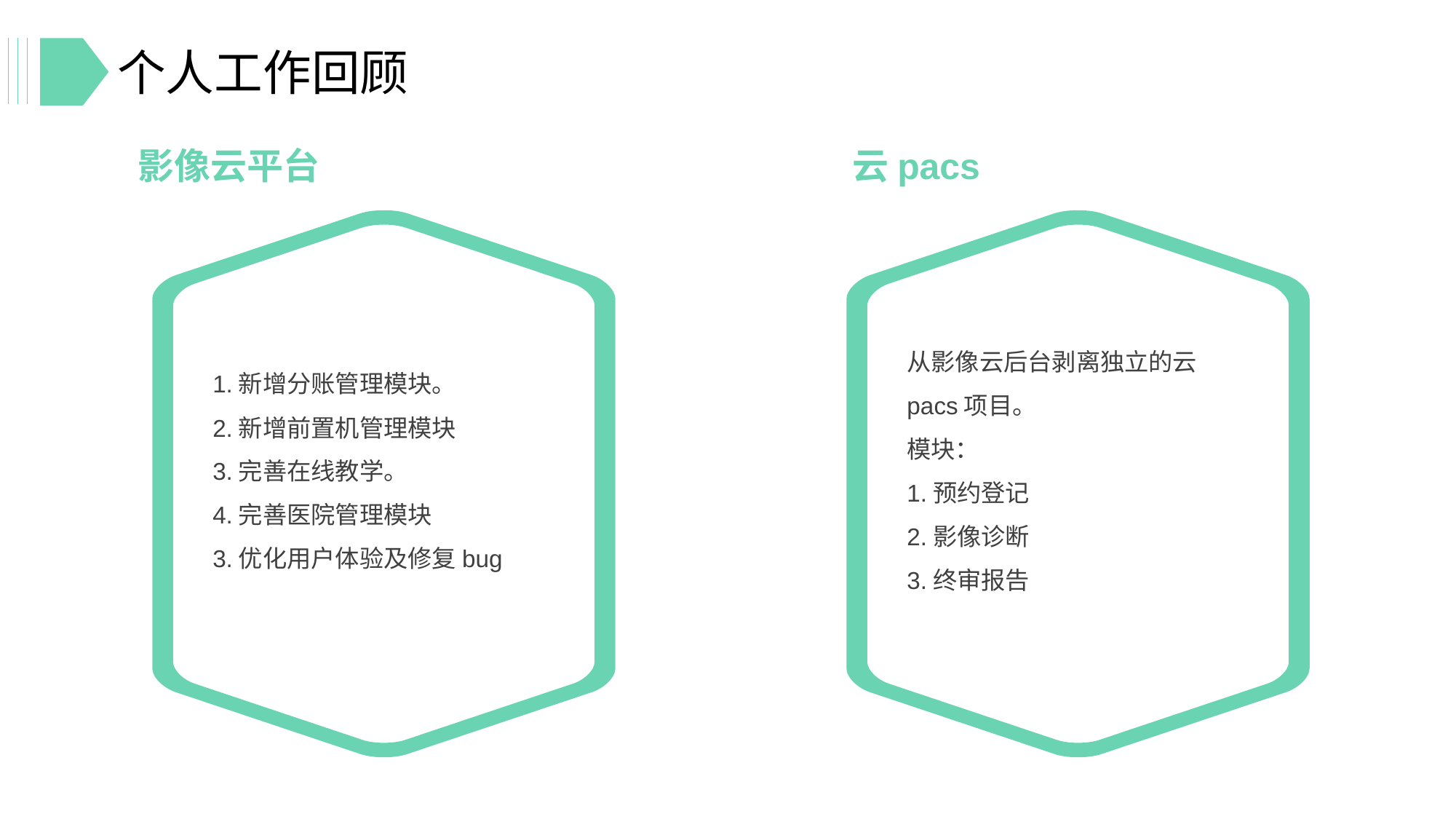

# 个人工作回顾
影像云平台
云pacs

从影像云后台剥离独立的云pacs项目。
模块：
1.预约登记
2.影像诊断
3.终审报告
1.新增分账管理模块。
2.新增前置机管理模块
3.完善在线教学。
4.完善医院管理模块
3.优化用户体验及修复bug